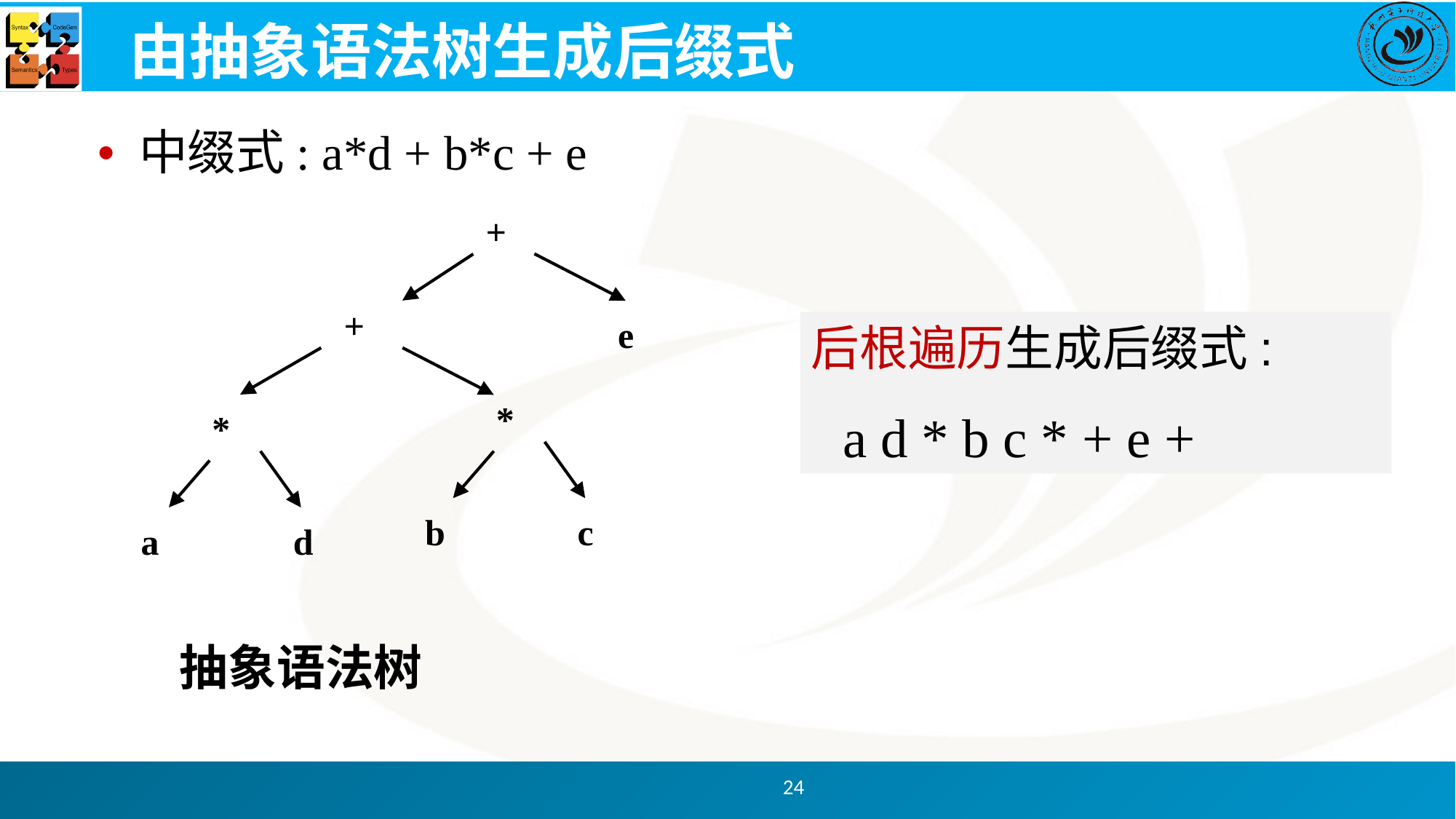

# 由抽象语法树生成后缀式
中缀式: a*d + b*c + e
+

+
e

*
*

b
c
a
d
后根遍历生成后缀式:
   a d * b c * + e +
抽象语法树
24